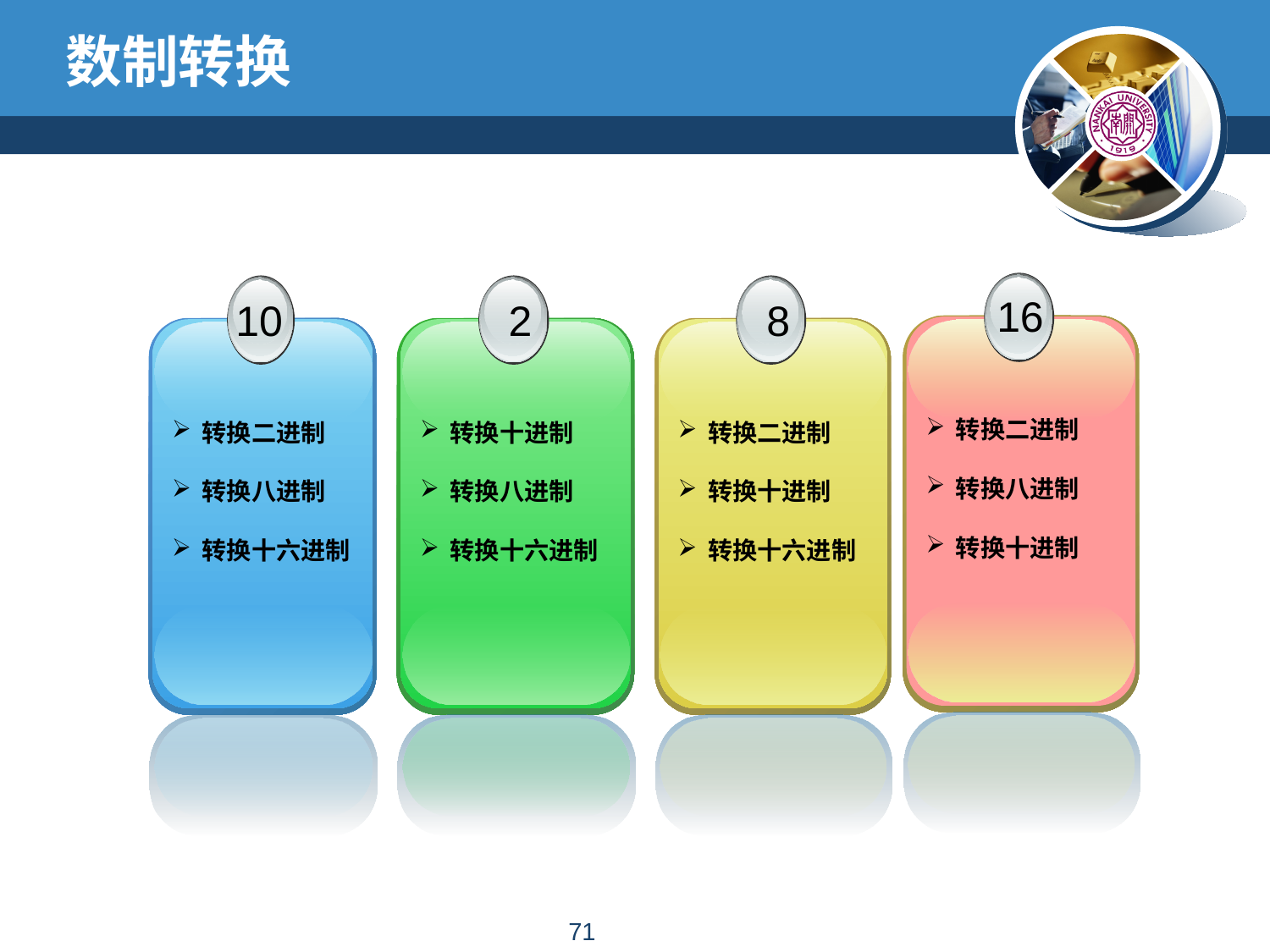

# 数制转换

16
10
2
8
转换二进制
转换八进制
转换十进制
转换二进制
转换八进制
转换十六进制
转换十进制
转换八进制
转换十六进制
转换二进制
转换十进制
转换十六进制
71